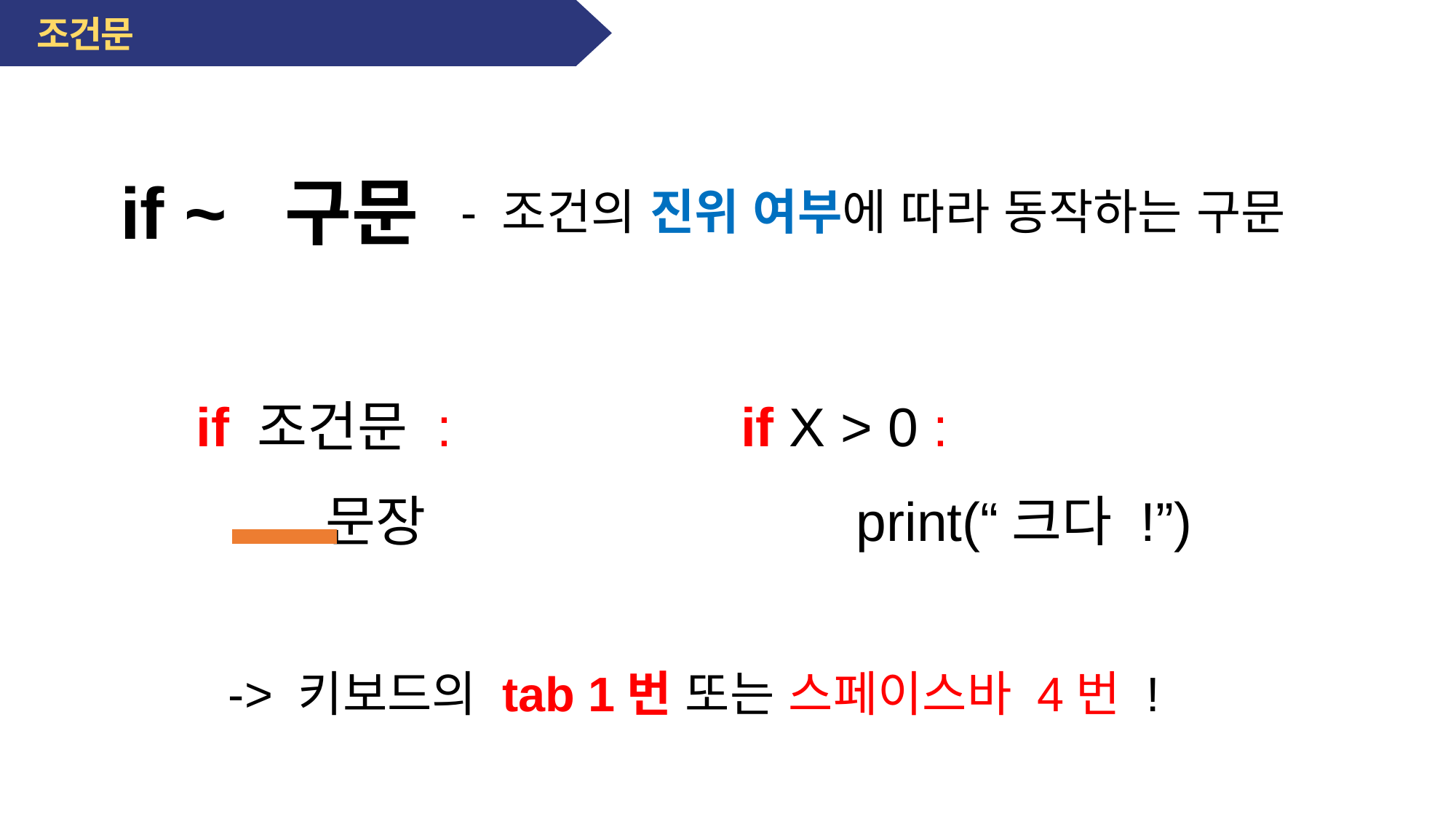

조건문
if ~  구문
- 조건의 진위 여부에 따라 동작하는 구문
if 조건문 :
	문장
if X > 0 :
	print(“크다 !”)
-> 키보드의 tab 1번 또는 스페이스바 4번 !